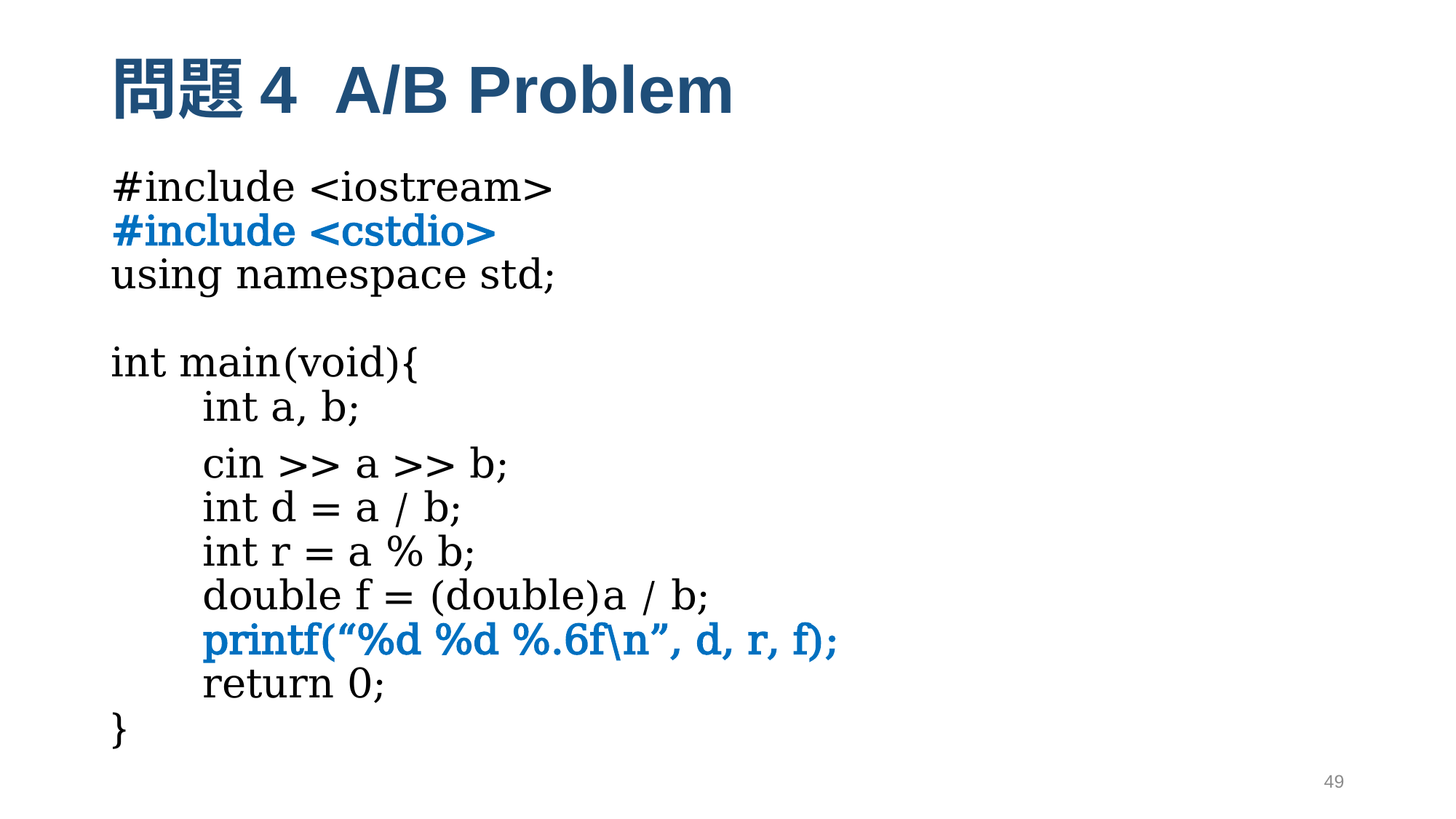

# 問題4  A/B Problem
#include <iostream>
#include <cstdio>
using namespace std;
int main(void){
	int a, b;
	cin >> a >> b;
	int d = a / b;
	int r = a % b;
	double f = (double)a / b;
	printf(“%d %d %.6f\n”, d, r, f);
	return 0;
}
49